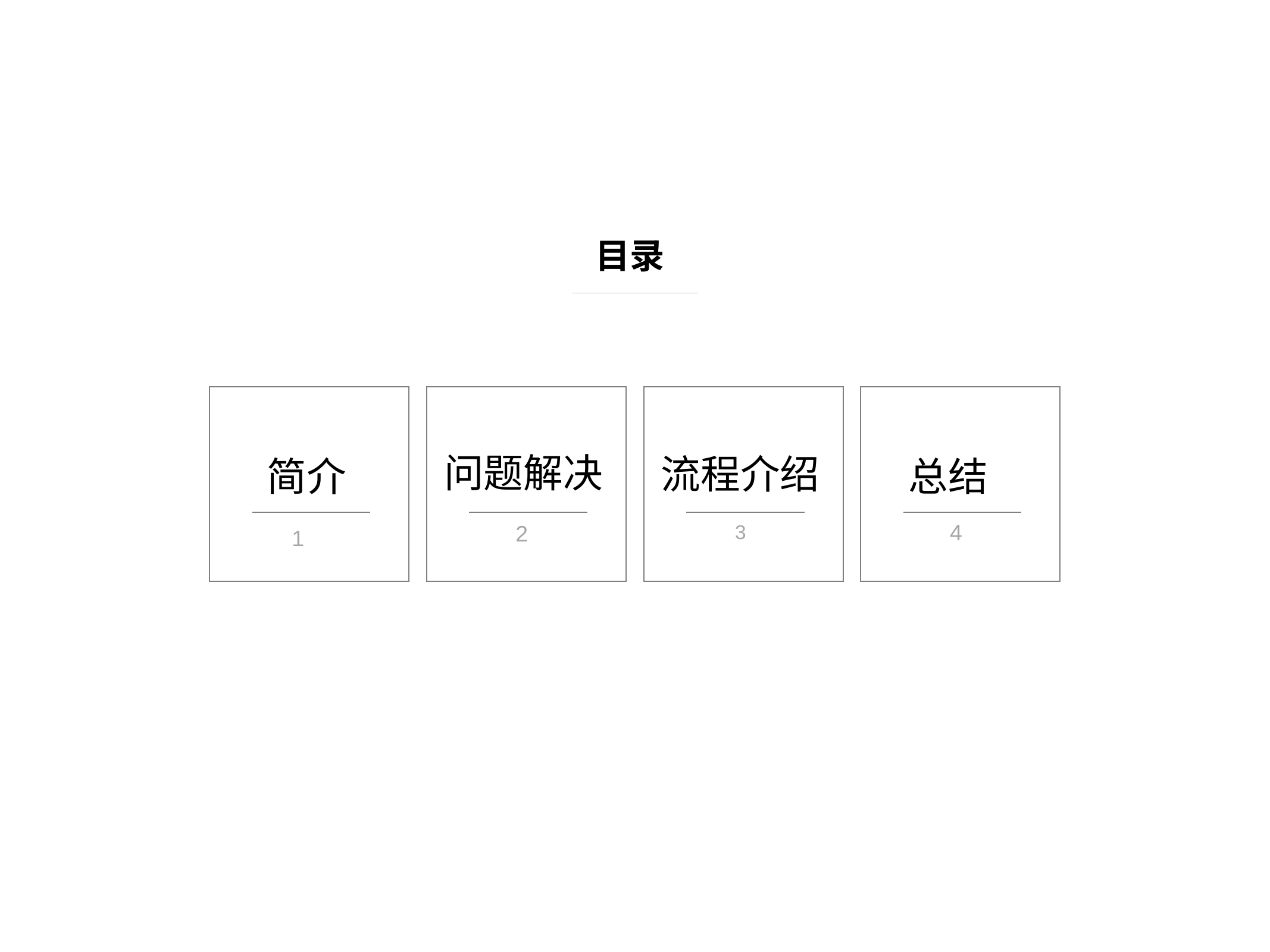

目录

简介

1

问题解决

2

流程介绍

3

总结

4